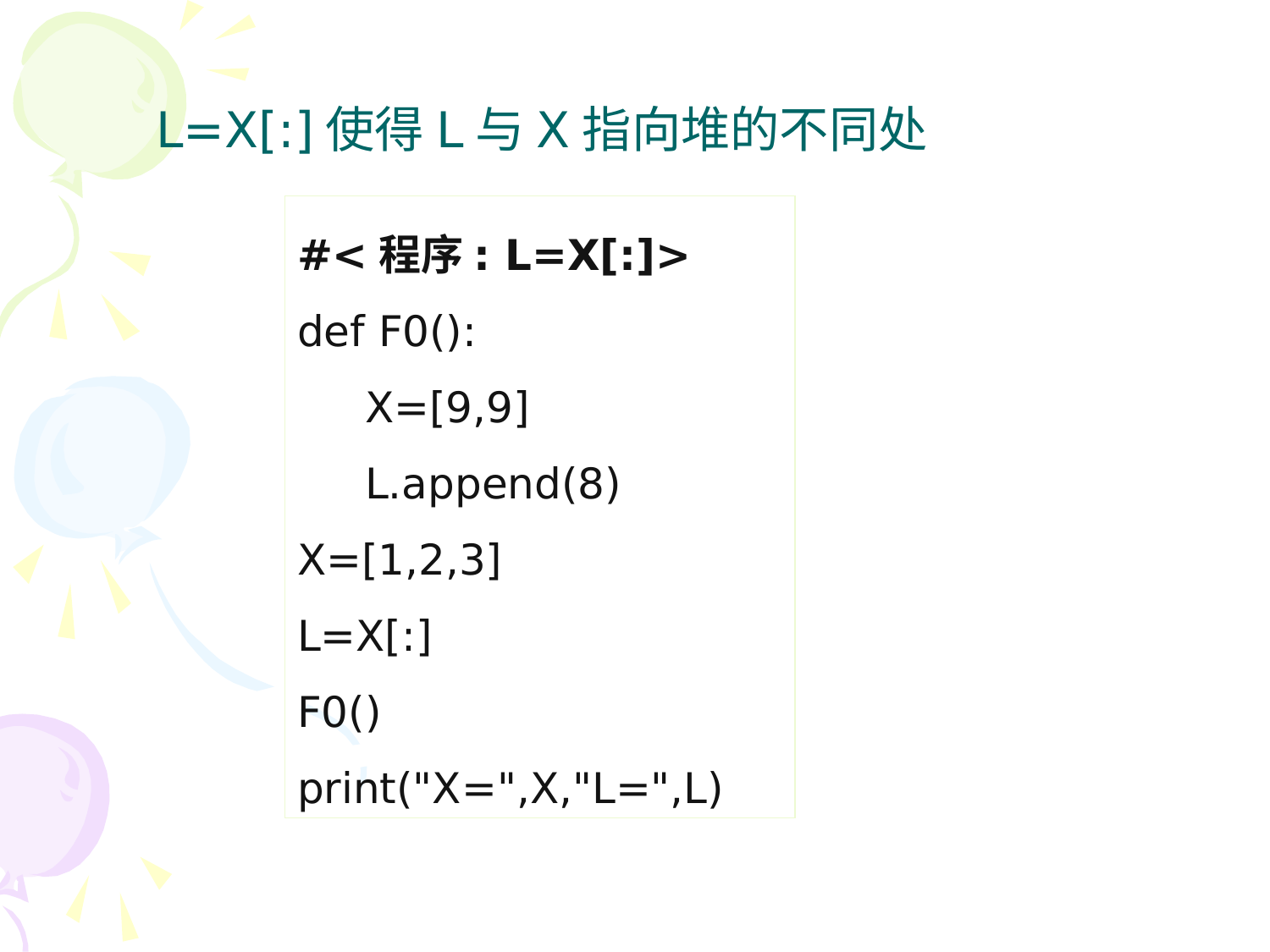

# L=X[:]使得L与X指向堆的不同处
#<程序: L=X[:]>
def F0():
     X=[9,9]
     L.append(8)
X=[1,2,3]
L=X[:]
F0()
print("X=",X,"L=",L)